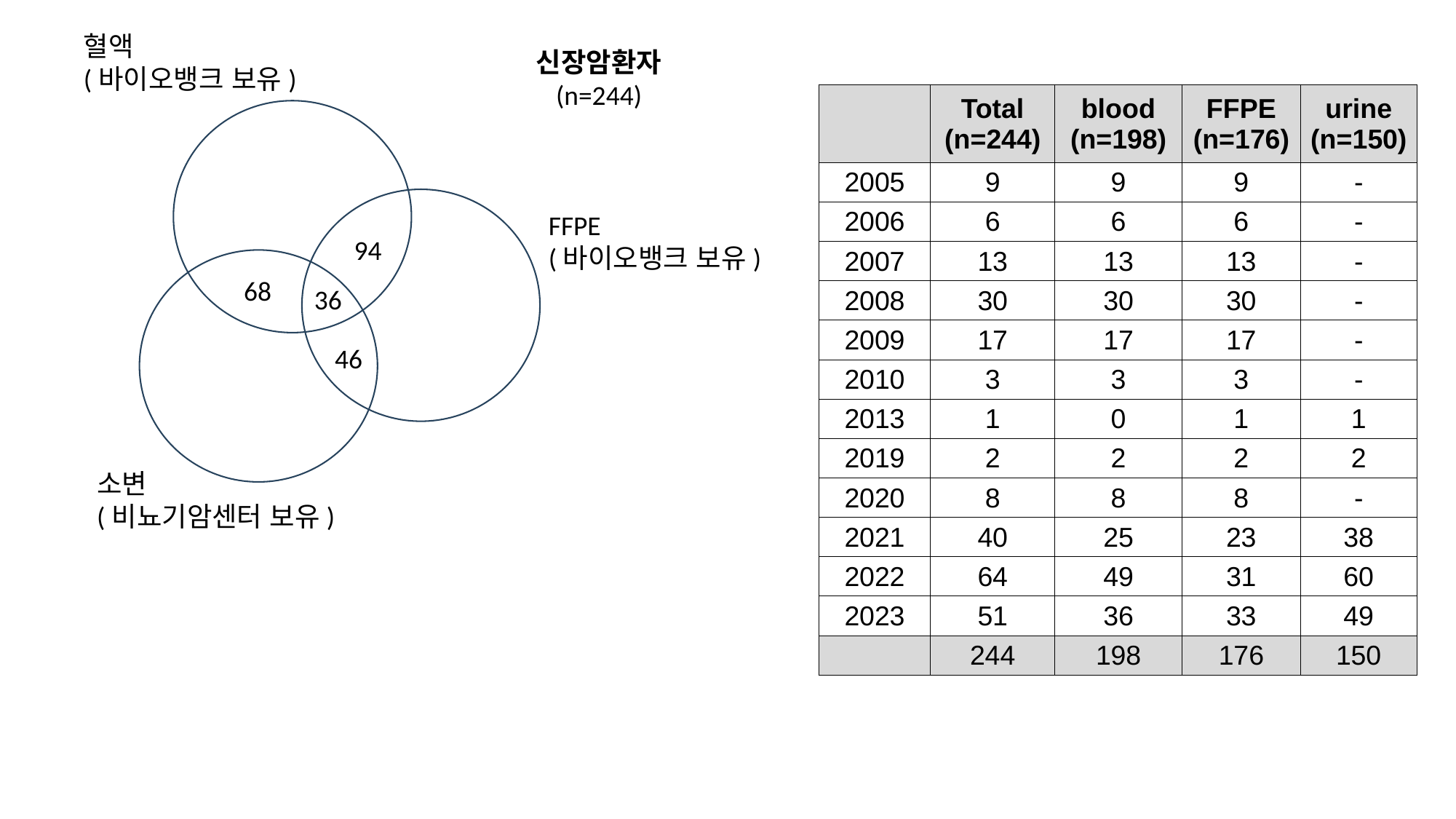

혈액
(바이오뱅크 보유)
신장암환자
(n=244)
|  | Total (n=244) | blood (n=198) | FFPE (n=176) | urine (n=150) |
| --- | --- | --- | --- | --- |
| 2005 | 9 | 9 | 9 | - |
| 2006 | 6 | 6 | 6 | - |
| 2007 | 13 | 13 | 13 | - |
| 2008 | 30 | 30 | 30 | - |
| 2009 | 17 | 17 | 17 | - |
| 2010 | 3 | 3 | 3 | - |
| 2013 | 1 | 0 | 1 | 1 |
| 2019 | 2 | 2 | 2 | 2 |
| 2020 | 8 | 8 | 8 | - |
| 2021 | 40 | 25 | 23 | 38 |
| 2022 | 64 | 49 | 31 | 60 |
| 2023 | 51 | 36 | 33 | 49 |
|  | 244 | 198 | 176 | 150 |
| 연령 | 환자군 |  | 대조군 |  |
| --- | --- | --- | --- | --- |
|  | M | F | M | F |
| 20 | 2 | 1 | - | - |
| 30 | 9 | 6 | 22 | 14 |
| 40 | 23 | 13 | 56 | 32 |
| 50 | 45 | 34 | 123 | 78 |
| 60 | 48 | 14 | 108 | 48 |
| 70 | 29 | 19 | 3 | 4 |
| 80 | - | 1 | - | - |
| Sum | 156 | 88 | 312 | 176 |
|  | 244 |  | 488 |  |

FFPE
(바이오뱅크 보유)
94

68
36
46
소변
(비뇨기암센터 보유)